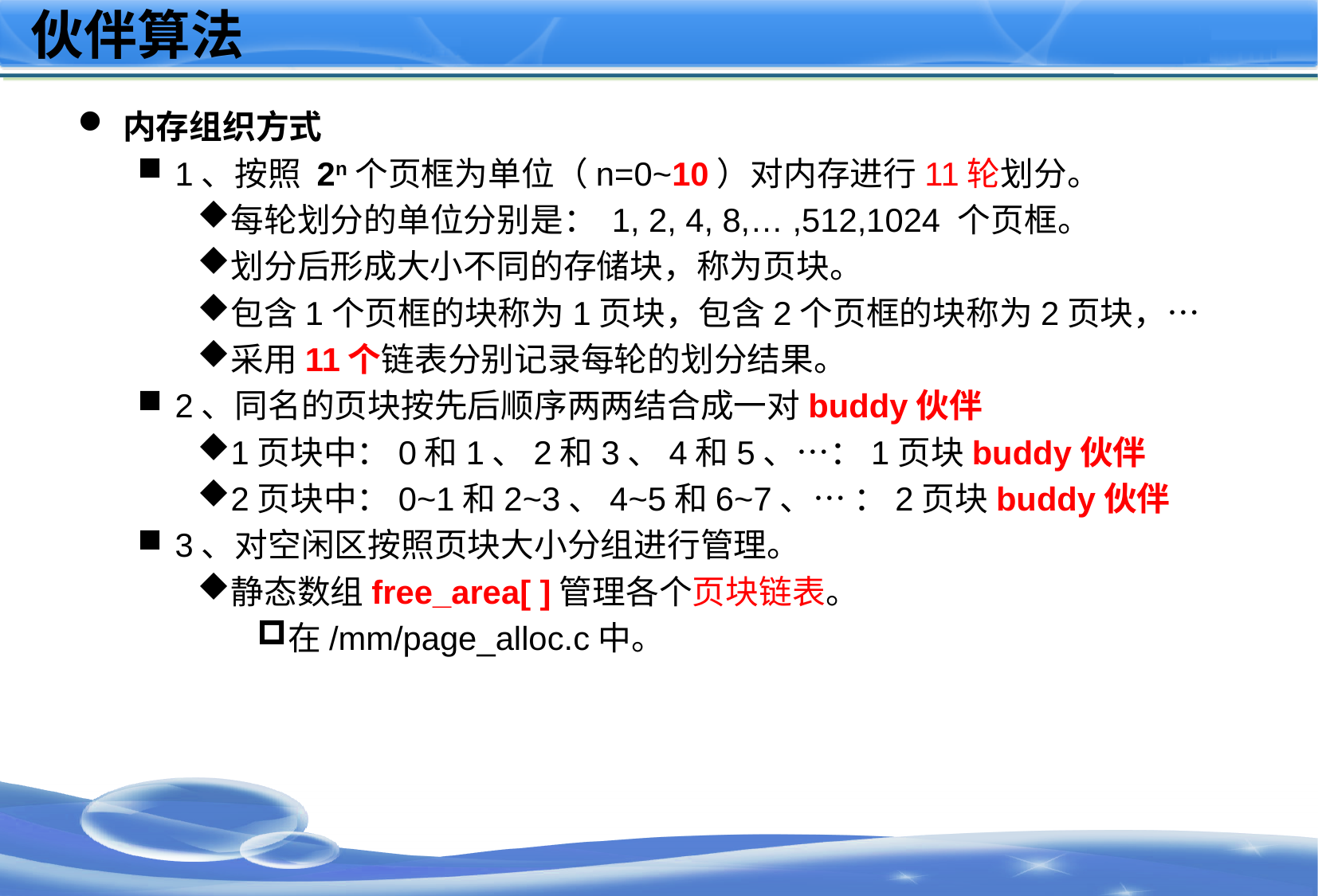

# 伙伴算法
内存组织方式
1、按照 2n个页框为单位（n=0~10）对内存进行11轮划分。
每轮划分的单位分别是： 1, 2, 4, 8,… ,512,1024 个页框。
划分后形成大小不同的存储块，称为页块。
包含1个页框的块称为1页块，包含2个页框的块称为2页块，…
采用11个链表分别记录每轮的划分结果。
2、同名的页块按先后顺序两两结合成一对buddy伙伴
1页块中：0和1、2和3、4和5、…：1页块buddy伙伴
2页块中：0~1和2~3、4~5和6~7、… ：2页块buddy伙伴
3、对空闲区按照页块大小分组进行管理。
静态数组free_area[ ]管理各个页块链表。
在/mm/page_alloc.c中。